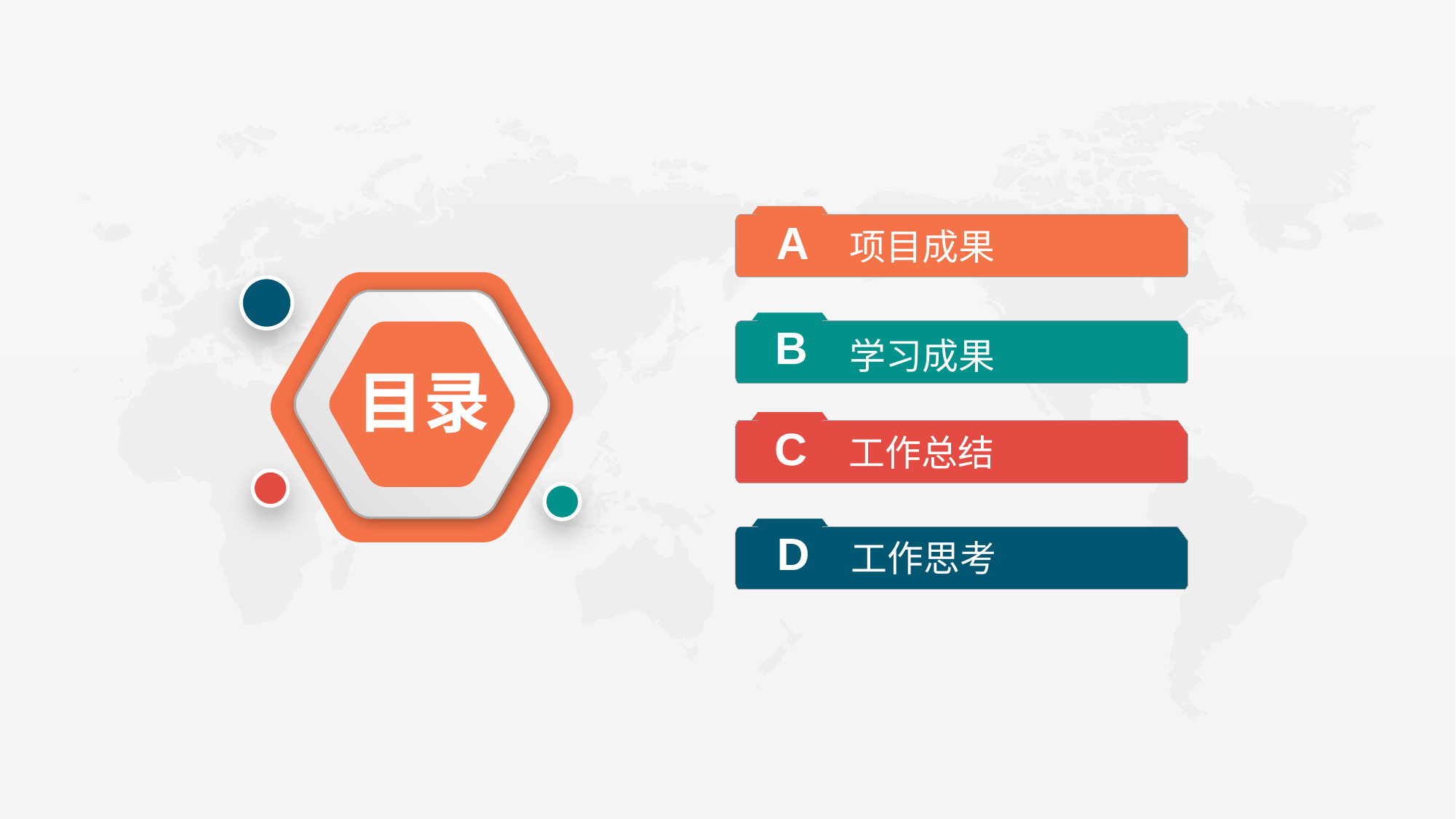

A

项目成果

B

学习成果
目录

C

工作总结

D

工作思考